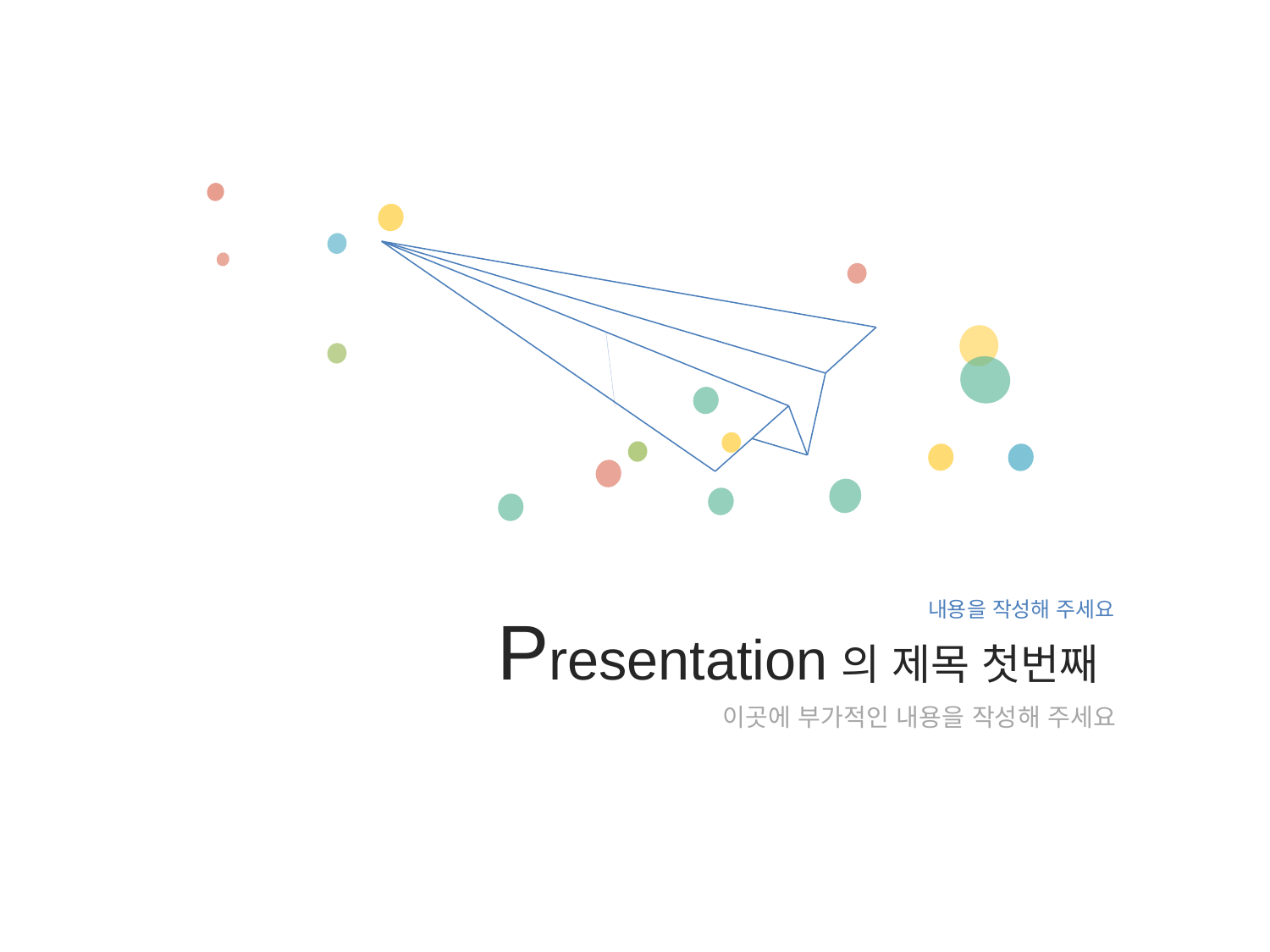

Presentation의 제목 첫번째
내용을 작성해 주세요
이곳에 부가적인 내용을 작성해 주세요